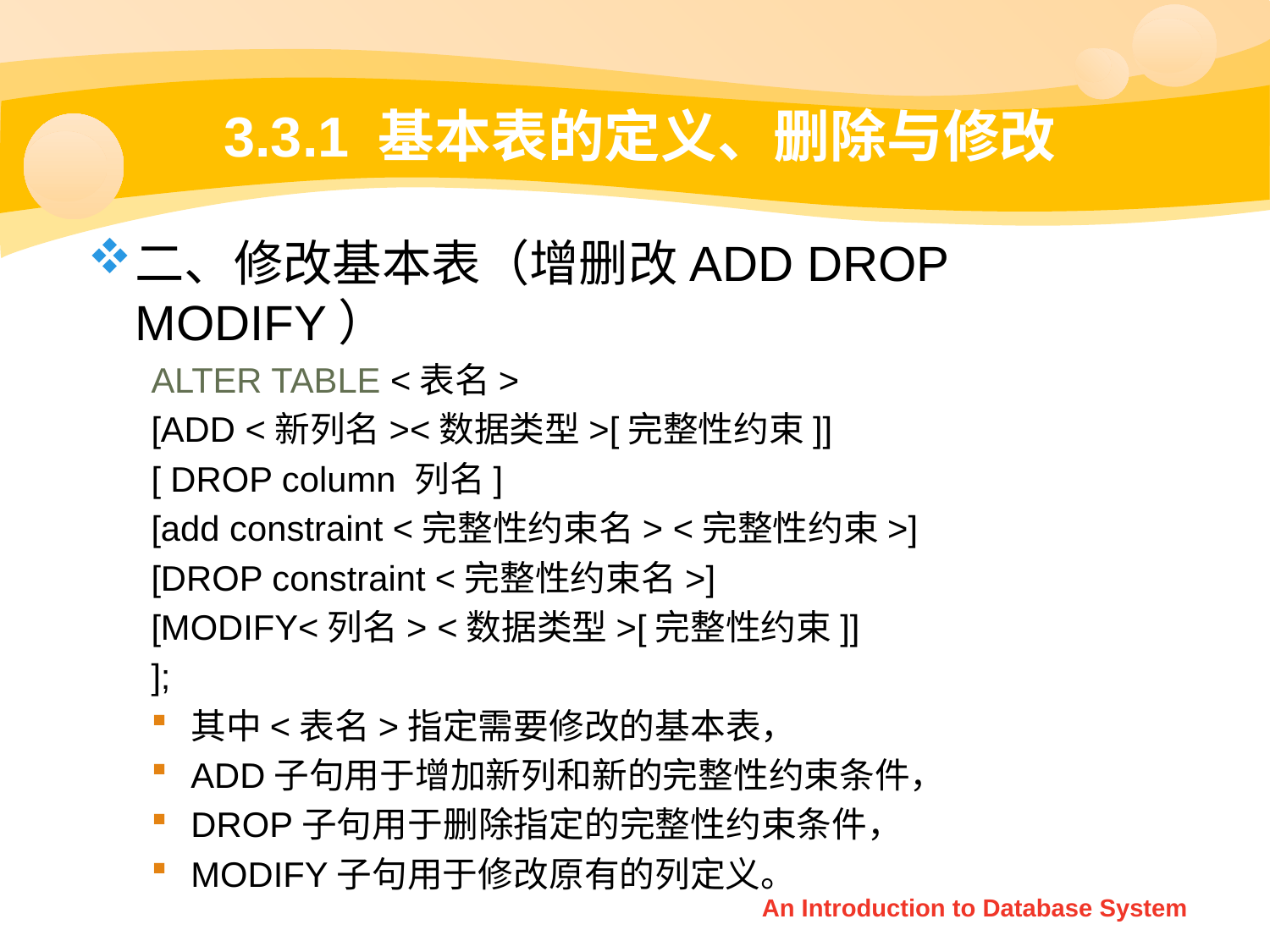

# 3.3.1 基本表的定义、删除与修改
二、修改基本表（增删改ADD DROP MODIFY）
ALTER TABLE <表名>
[ADD <新列名><数据类型>[完整性约束]]
[ DROP column 列名]
[add constraint <完整性约束名> <完整性约束>]
[DROP constraint <完整性约束名>]
[MODIFY<列名> <数据类型>[完整性约束]]
];
其中<表名>指定需要修改的基本表，
ADD子句用于增加新列和新的完整性约束条件，
DROP子句用于删除指定的完整性约束条件，
MODIFY子句用于修改原有的列定义。
An Introduction to Database System